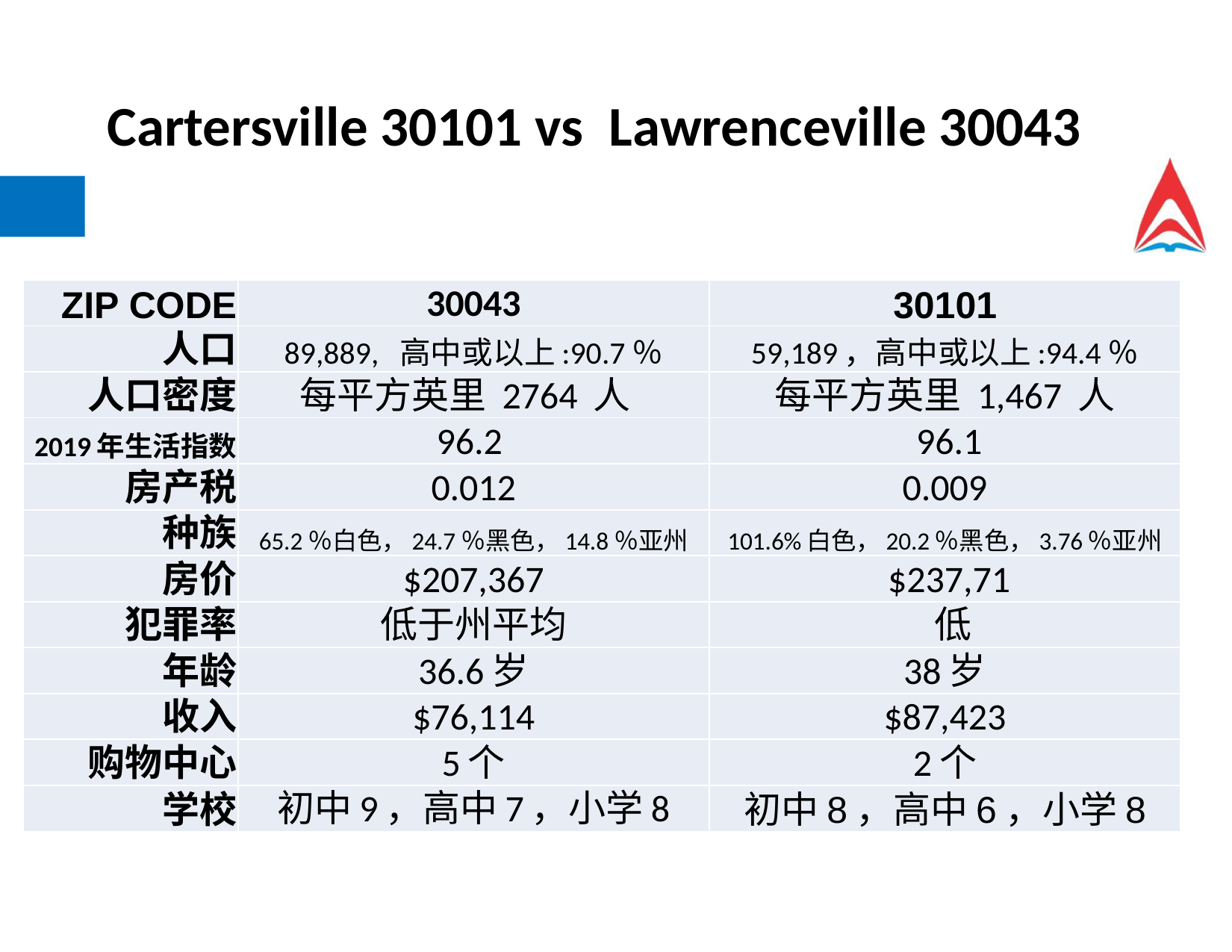

Cartersville 30101 vs  Lawrenceville 30043
| ZIP CODE | 30043 | 30101 |
| --- | --- | --- |
| 人口 | 89,889, 高中或以上:90.7％ | 59,189，高中或以上:94.4％ |
| 人口密度 | 每平方英里 2764 人 | 每平方英里 1,467 人 |
| 2019年生活指数 | 96.2 | 96.1 |
| 房产税 | 0.012 | 0.009 |
| 种族 | 65.2％白色，24.7％黑色，14.8％亚州 | 101.6%白色，20.2％黑色，3.76％亚州 |
| 房价 | $207,367 | $237,71 |
| 犯罪率 | 低于州平均 | 低 |
| 年龄 | 36.6岁 | 38岁 |
| 收入 | $76,114 | $87,423 |
| 购物中心 | 5个 | 2个 |
| 学校 | 初中9，高中7，小学8 | 初中8，高中6，小学8 |